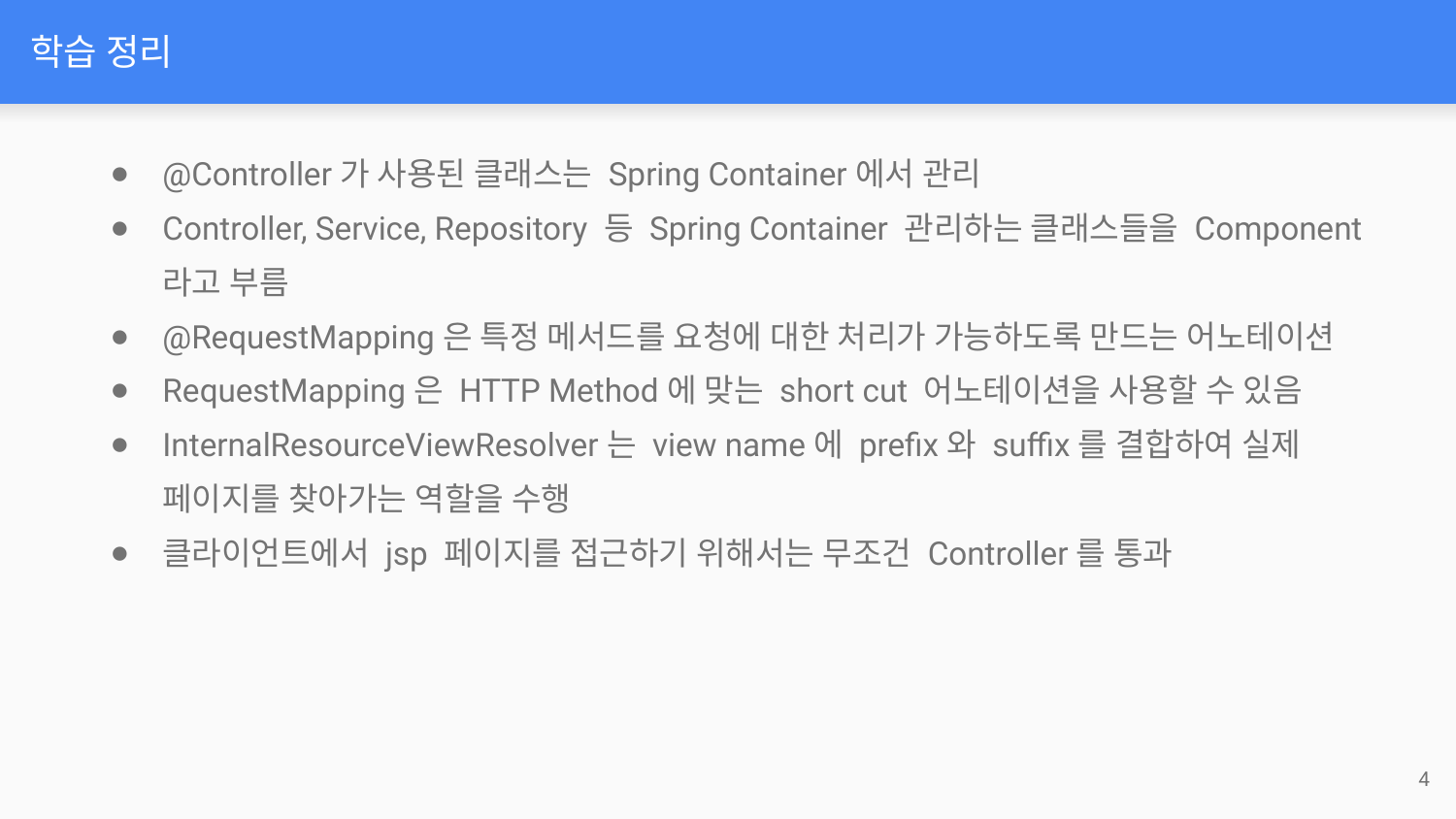

# 학습 정리
@Controller가 사용된 클래스는 Spring Container에서 관리
Controller, Service, Repository 등 Spring Container 관리하는 클래스들을 Component라고 부름
@RequestMapping은 특정 메서드를 요청에 대한 처리가 가능하도록 만드는 어노테이션
RequestMapping은 HTTP Method에 맞는 short cut 어노테이션을 사용할 수 있음
InternalResourceViewResolver는 view name에 prefix와 suffix를 결합하여 실제 페이지를 찾아가는 역할을 수행
클라이언트에서 jsp 페이지를 접근하기 위해서는 무조건 Controller를 통과
4